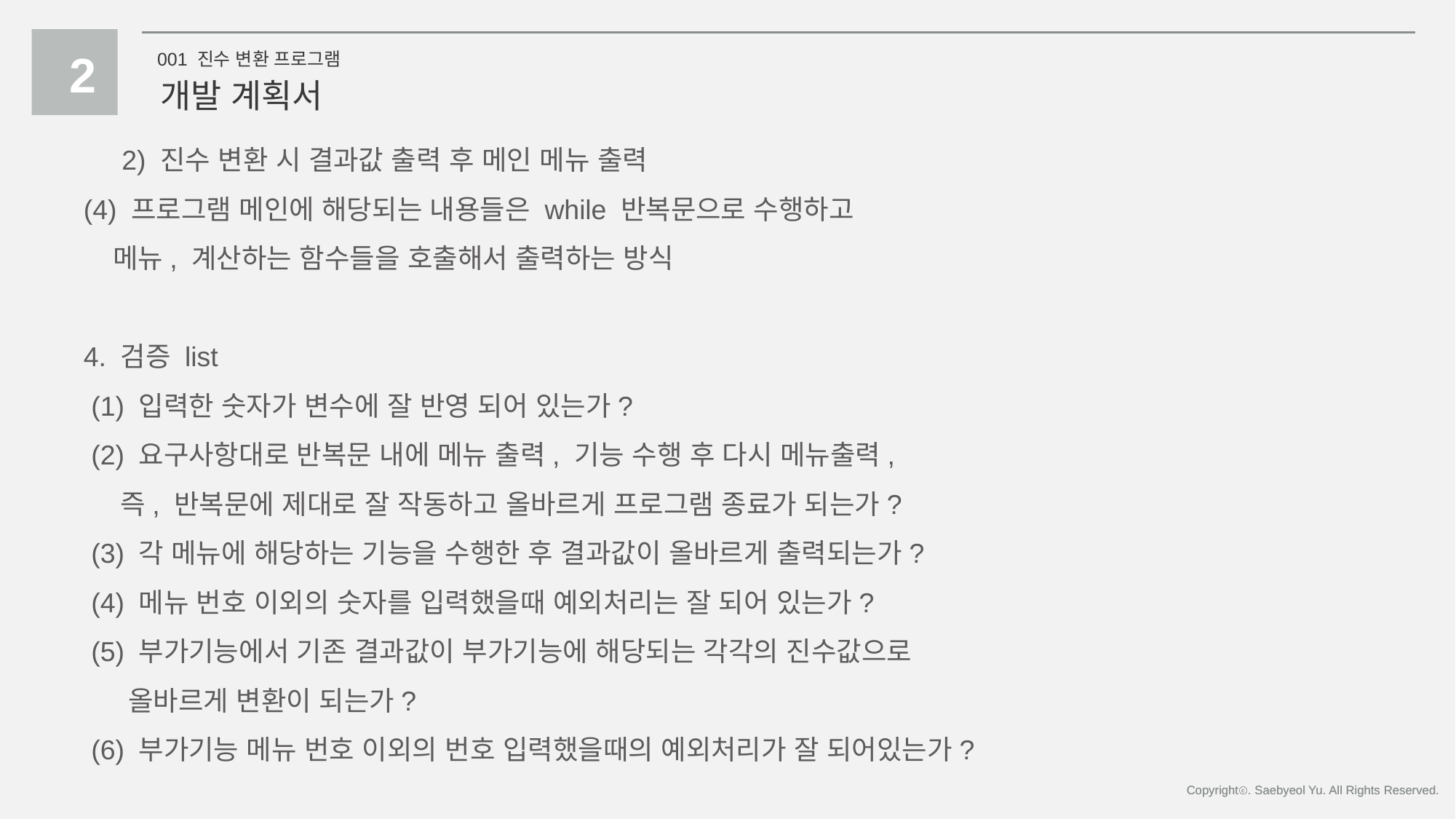

2
001 진수 변환 프로그램
개발 계획서
     2) 진수 변환 시 결과값 출력 후 메인 메뉴 출력
(4) 프로그램 메인에 해당되는 내용들은 while 반복문으로 수행하고
   메뉴, 계산하는 함수들을 호출해서 출력하는 방식

4. 검증 list
 (1) 입력한 숫자가 변수에 잘 반영 되어 있는가?
 (2) 요구사항대로 반복문 내에 메뉴 출력, 기능 수행 후 다시 메뉴출력,
    즉, 반복문에 제대로 잘 작동하고 올바르게 프로그램 종료가 되는가?
 (3) 각 메뉴에 해당하는 기능을 수행한 후 결과값이 올바르게 출력되는가?
 (4) 메뉴 번호 이외의 숫자를 입력했을때 예외처리는 잘 되어 있는가?
 (5) 부가기능에서 기존 결과값이 부가기능에 해당되는 각각의 진수값으로
     올바르게 변환이 되는가?
 (6) 부가기능 메뉴 번호 이외의 번호 입력했을때의 예외처리가 잘 되어있는가?
Copyrightⓒ. Saebyeol Yu. All Rights Reserved.